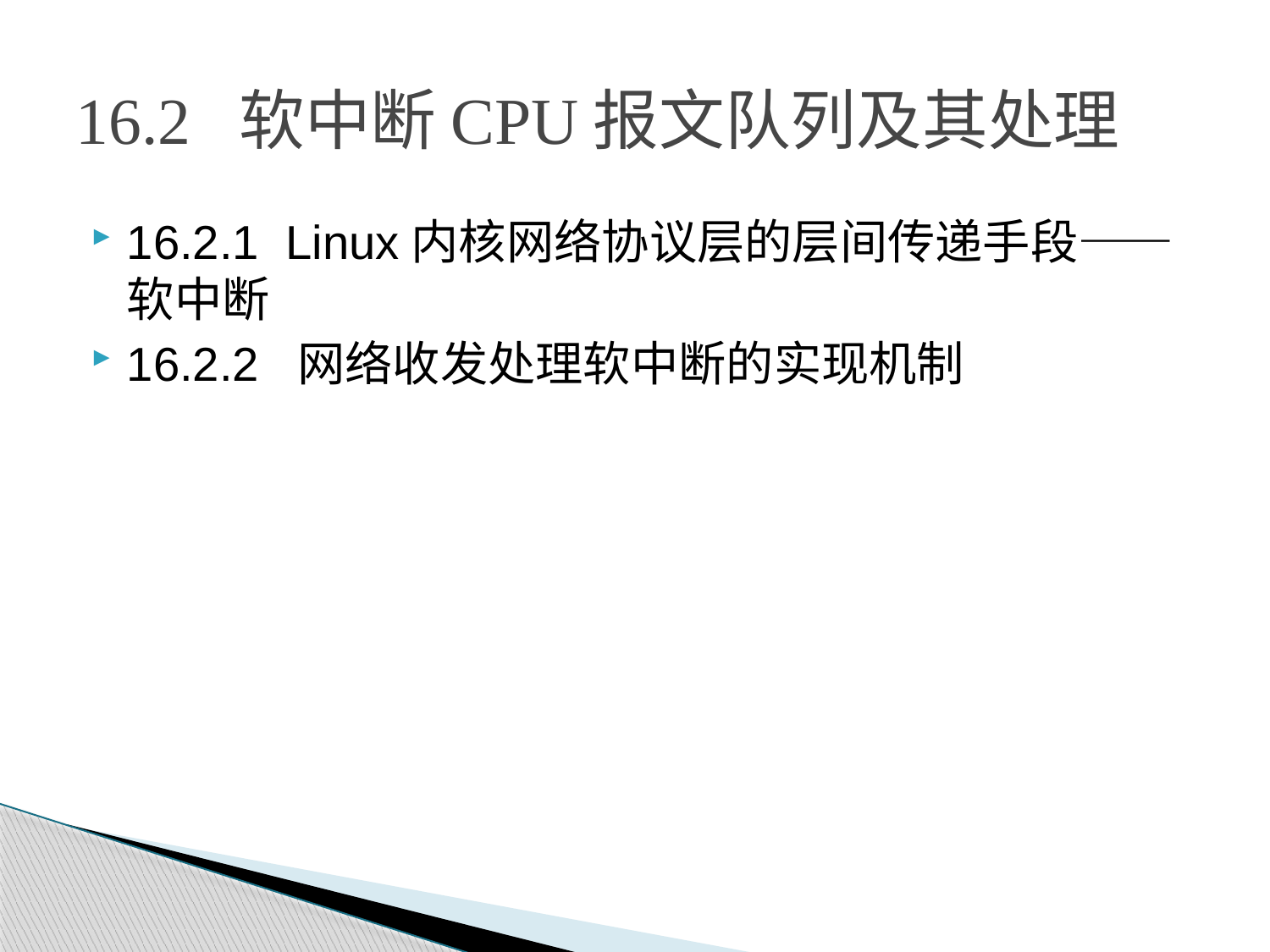

# 16.2  软中断CPU报文队列及其处理
16.2.1  Linux内核网络协议层的层间传递手段——软中断
16.2.2  网络收发处理软中断的实现机制